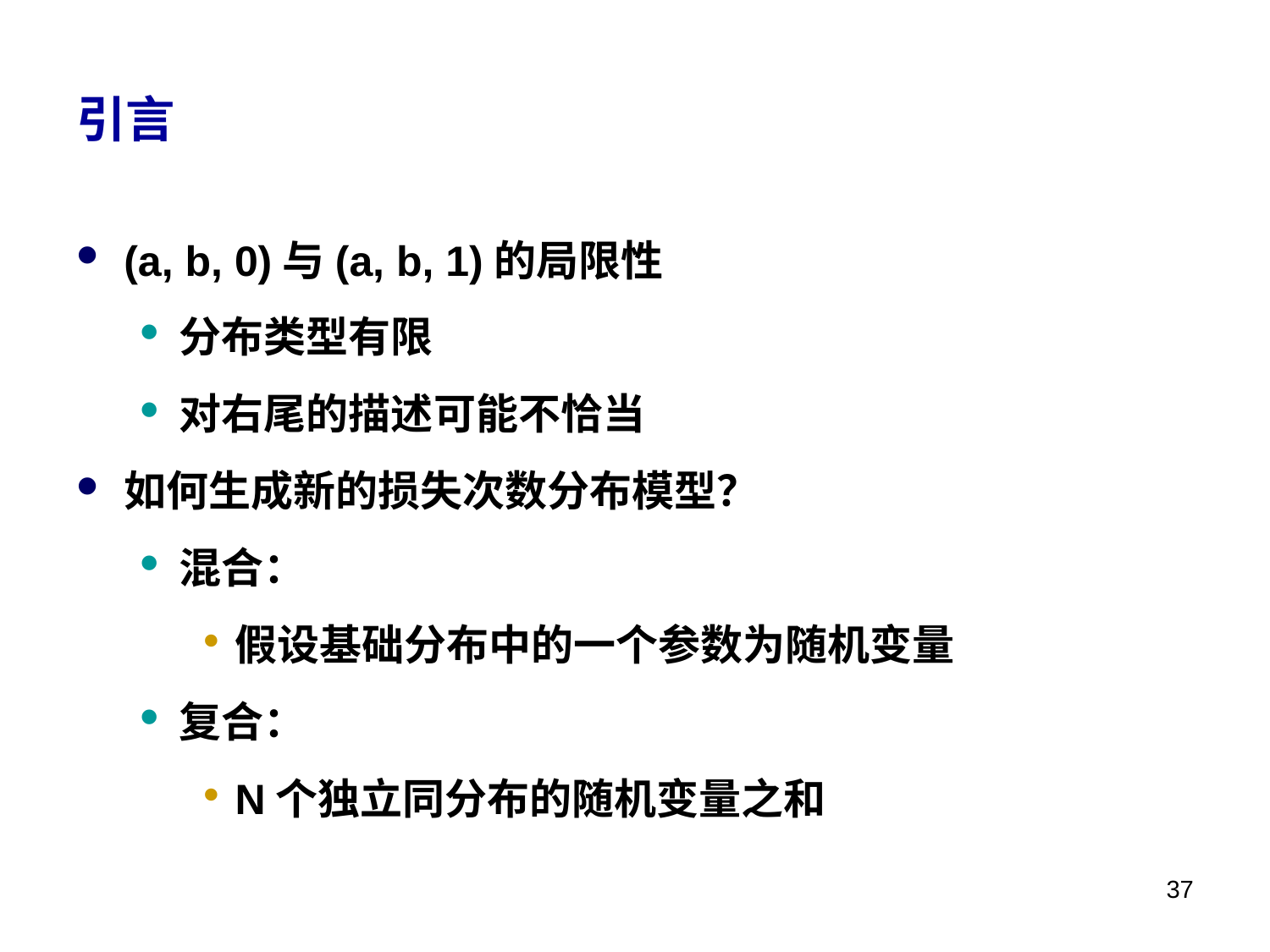

# 引言
(a, b, 0)与(a, b, 1)的局限性
分布类型有限
对右尾的描述可能不恰当
如何生成新的损失次数分布模型？
混合：
假设基础分布中的一个参数为随机变量
复合：
N个独立同分布的随机变量之和
37